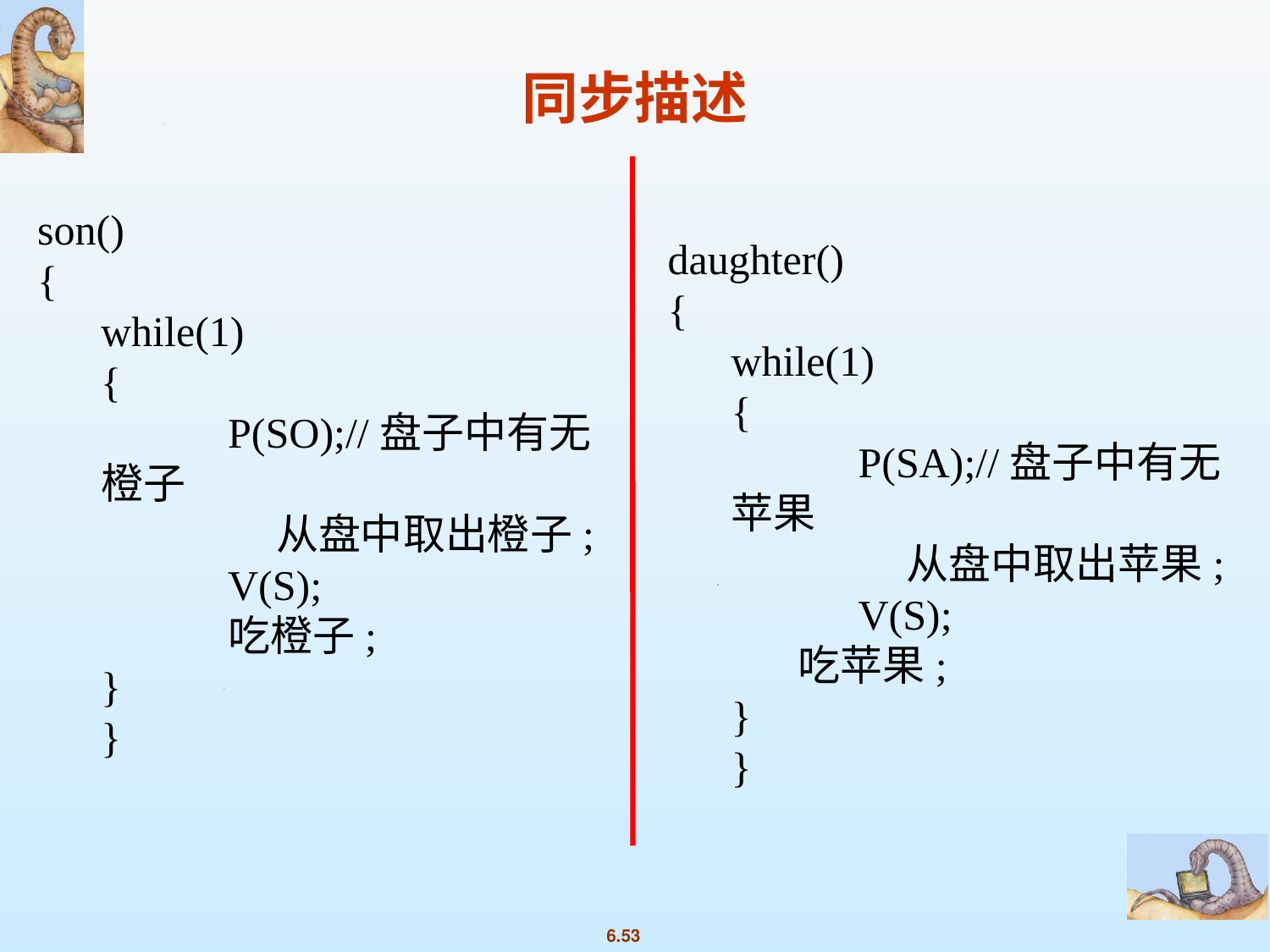

同步描述

son()
{
while(1)
{
	P(SO);//盘子中有无橙子
	    从盘中取出橙子;
	V(S);
	吃橙子;
}
}
daughter()
{
while(1)
{
	P(SA);//盘子中有无苹果
	    从盘中取出苹果;
	V(S);
      吃苹果;
}
}